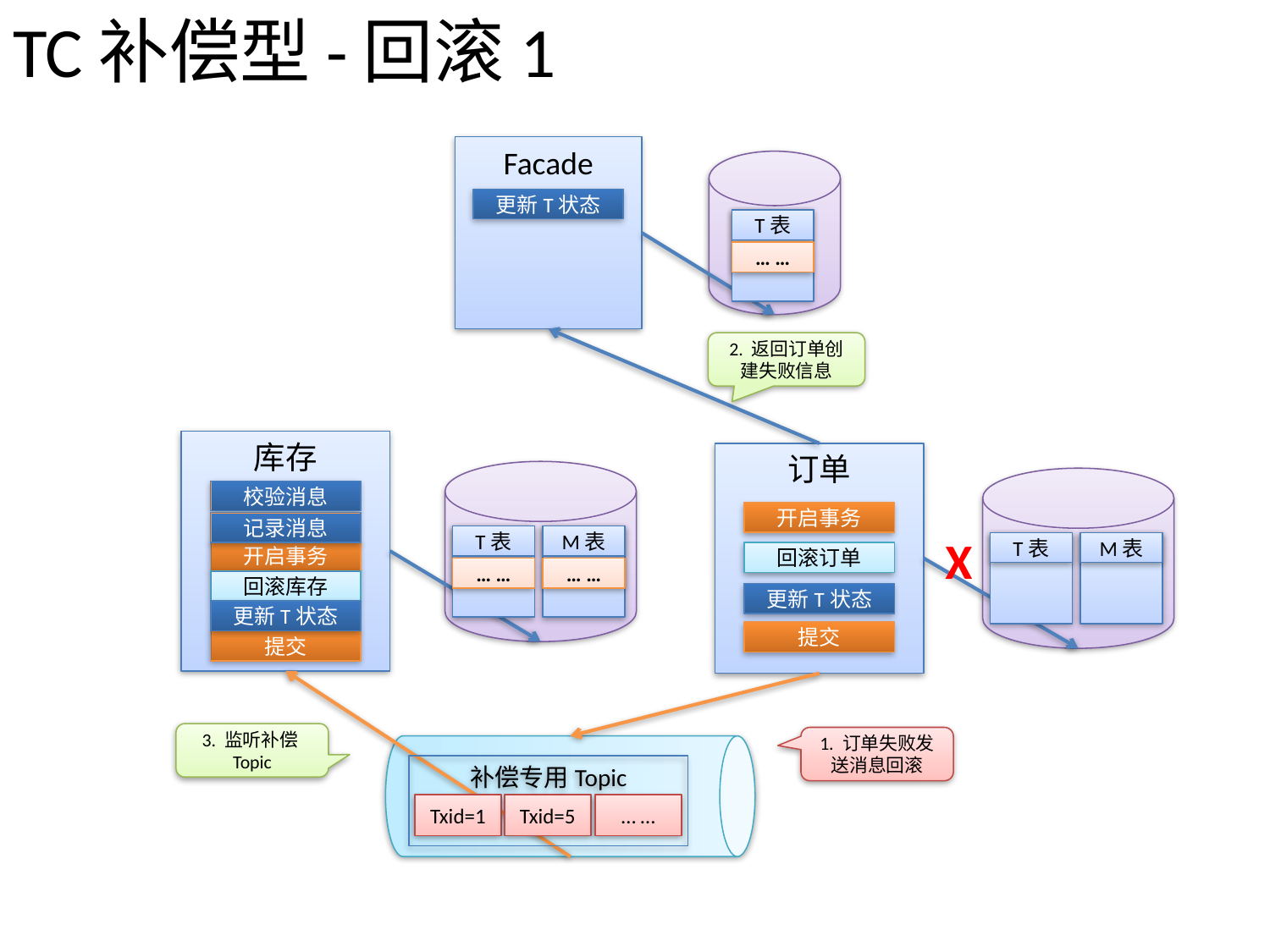

TC补偿型-回滚1
Facade

更新T状态
T表

… …
2. 返回订单创建失败信息
库存
订单

校验消息
开启事务
记录消息
X
T表
M表

T表
M表

开启事务
回滚订单
… …
… …
回滚库存
更新T状态
更新T状态

提交
提交
3. 监听补偿Topic
1. 订单失败发送消息回滚
补偿专用Topic
Txid=1
Txid=5
… …